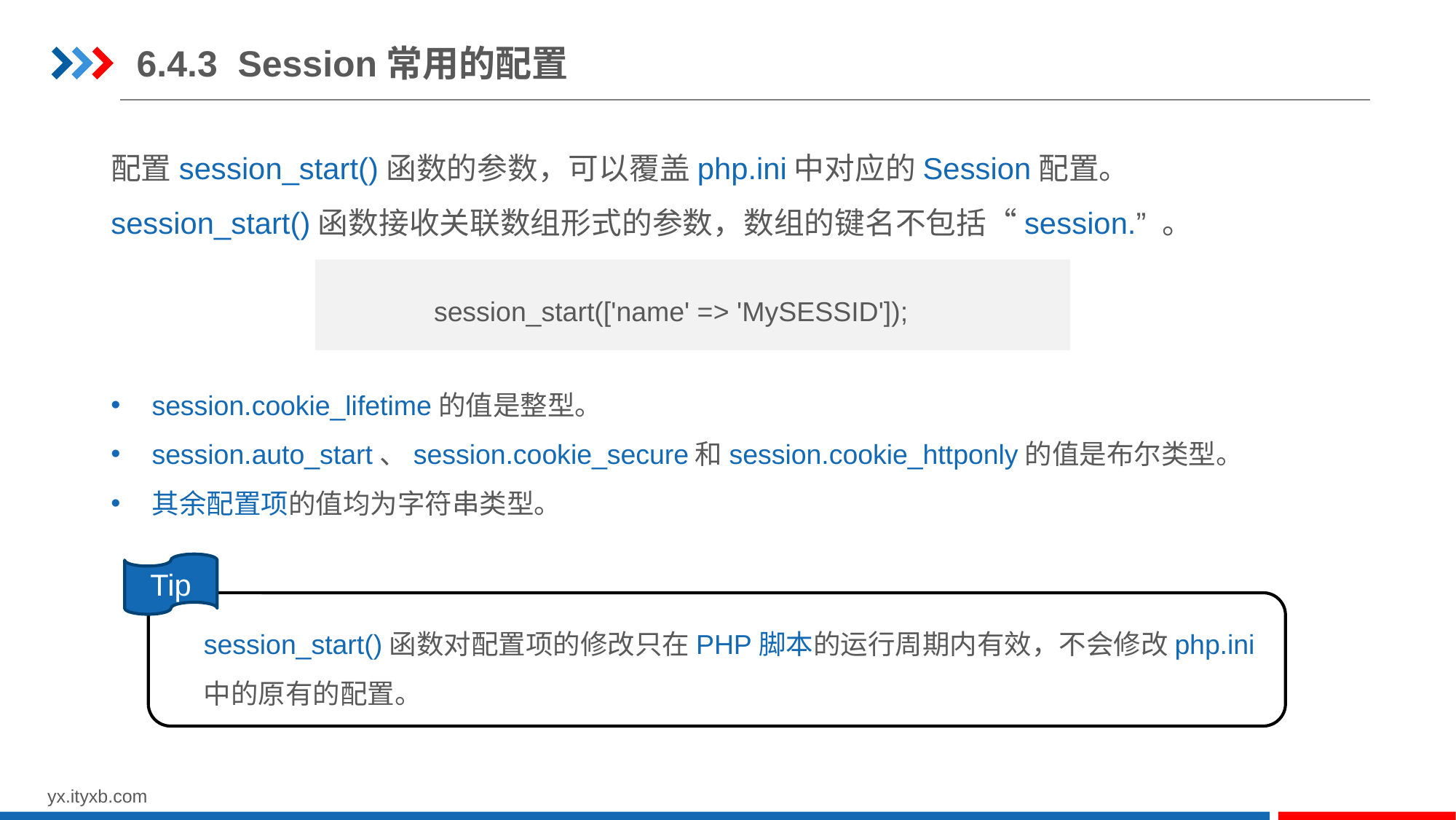

6.4.3  Session常用的配置
配置session_start()函数的参数，可以覆盖php.ini中对应的Session配置。
session_start()函数接收关联数组形式的参数，数组的键名不包括“session.” 。

session.cookie_lifetime的值是整型。
session.auto_start、session.cookie_secure和session.cookie_httponly的值是布尔类型。
其余配置项的值均为字符串类型。

session_start(['name' => 'MySESSID']);
Tip

session_start()函数对配置项的修改只在PHP脚本的运行周期内有效，不会修改php.ini中的原有的配置。